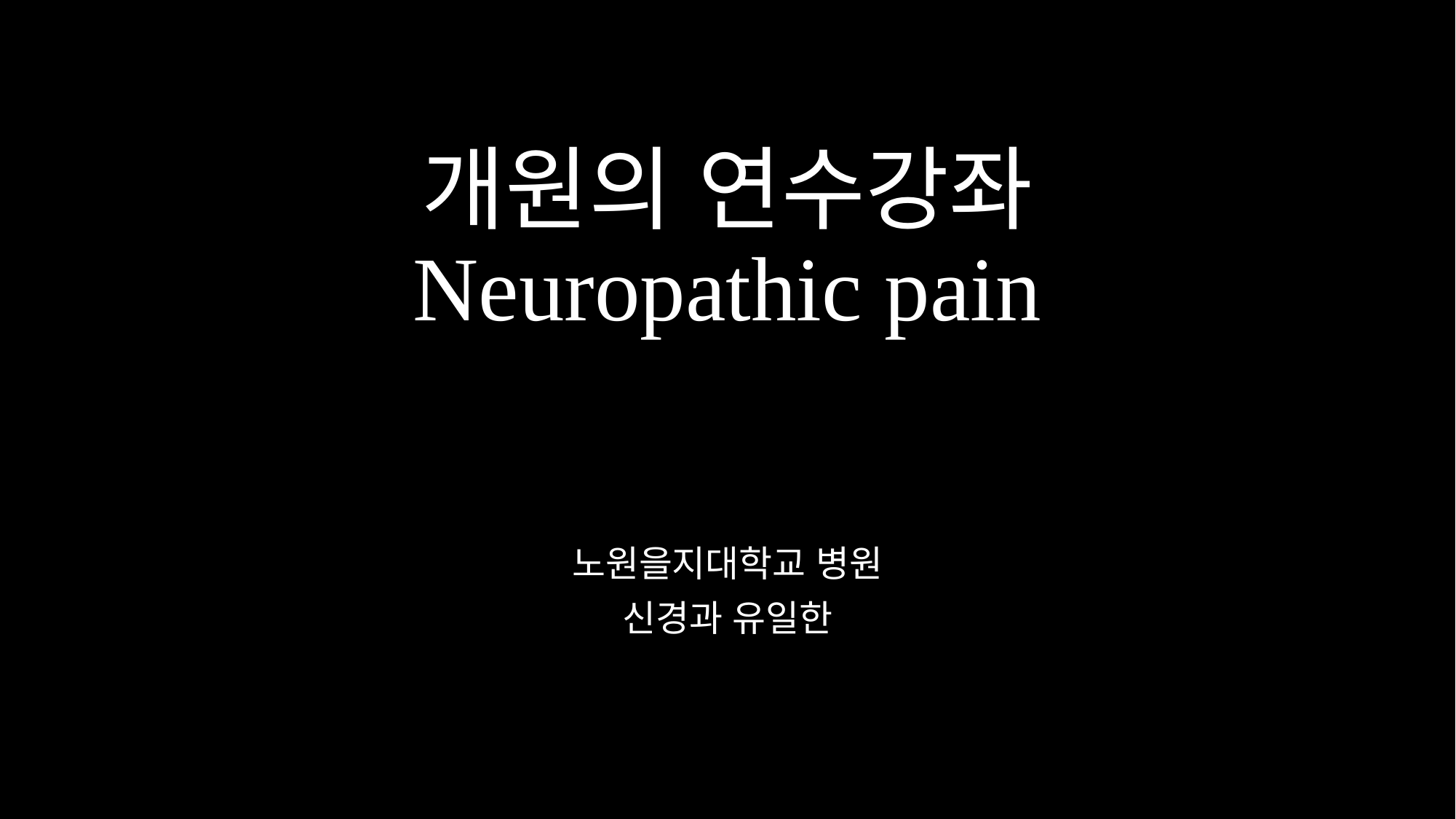

# 개원의 연수강좌 Neuropathic pain
노원을지대학교 병원
신경과 유일한